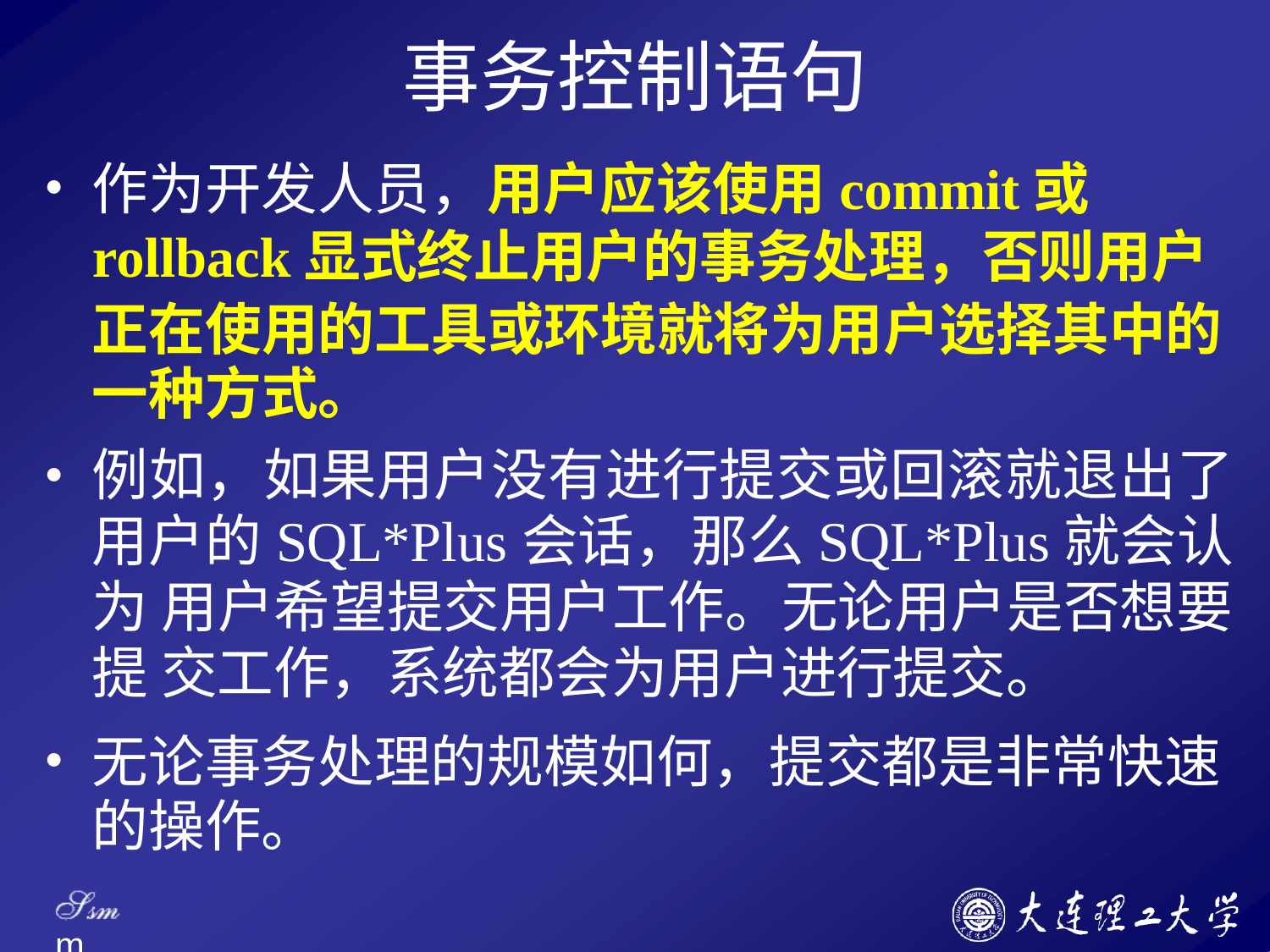

# 事务控制语句
作为开发人员，用户应该使用commit或
rollback显式终止用户的事务处理，否则用户
正在使用的工具或环境就将为用户选择其中的 一种方式。
例如，如果用户没有进行提交或回滚就退出了 用户的SQL*Plus会话，那么SQL*Plus就会认为 用户希望提交用户工作。无论用户是否想要提 交工作，系统都会为用户进行提交。
无论事务处理的规模如何，提交都是非常快速 的操作。

Ssm